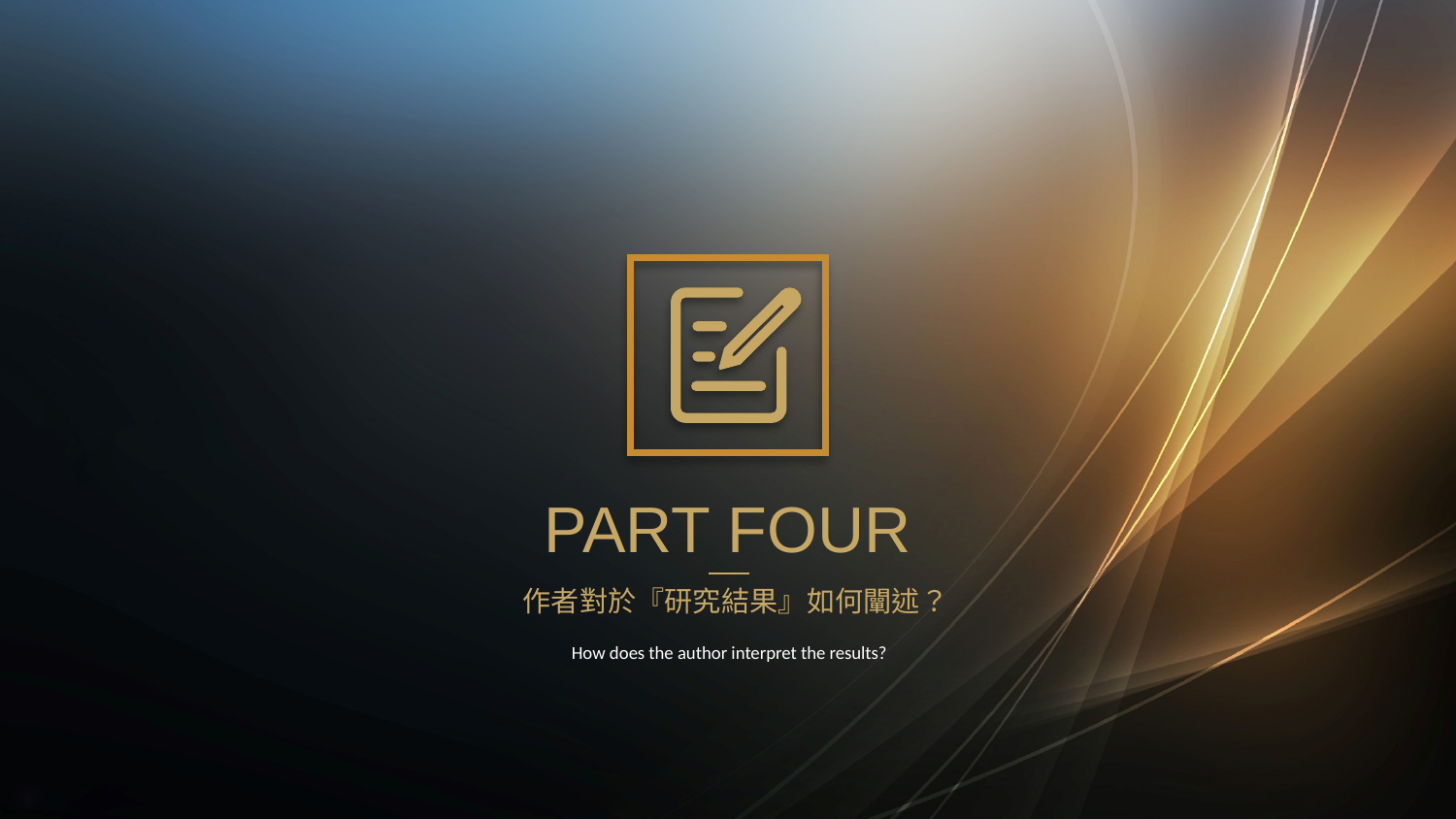

PART FOUR
作者對於『研究結果』如何闡述？
How does the author interpret the results?